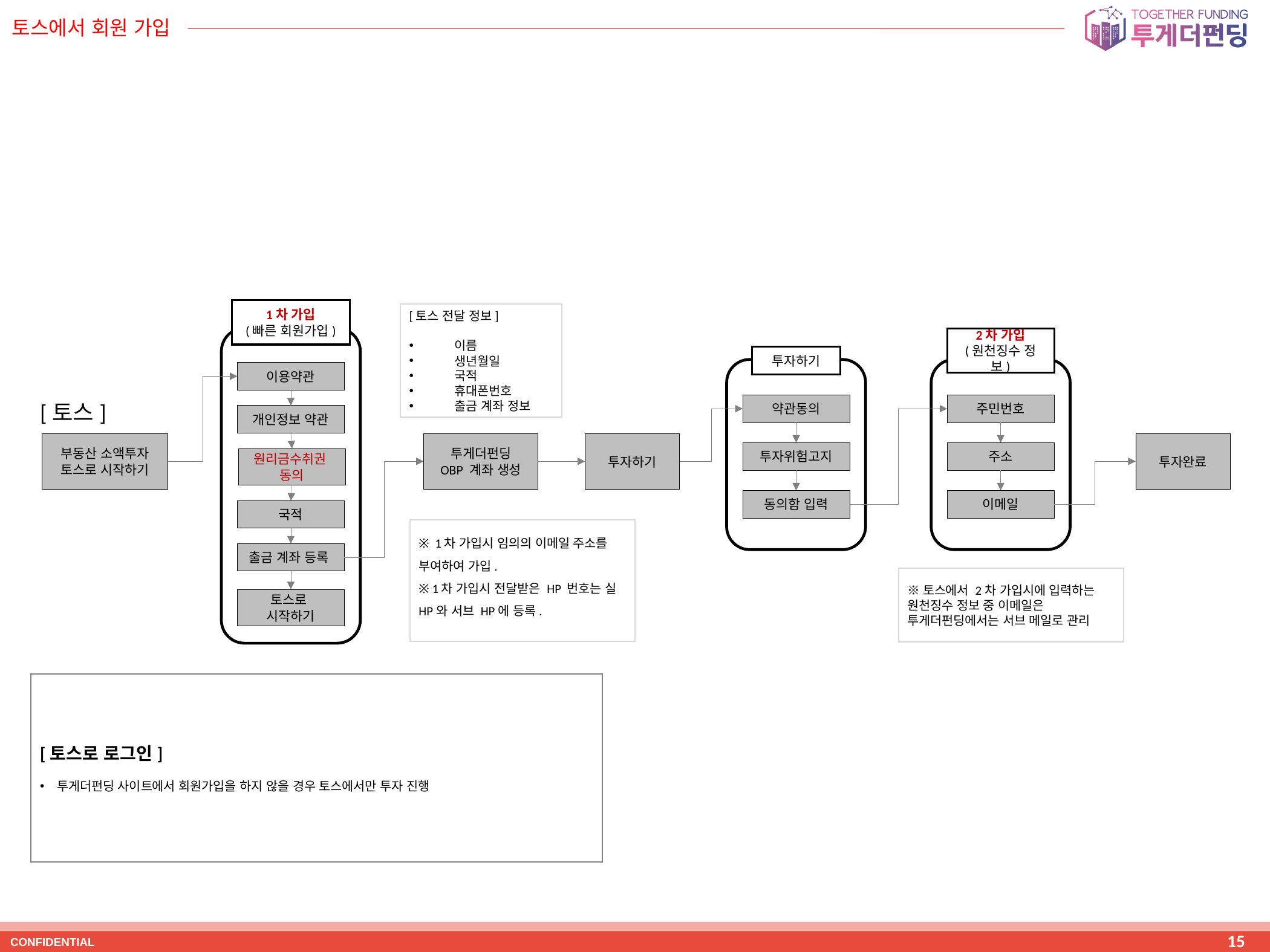

# 토스에서 회원 가입
1차 가입
(빠른 회원가입)
[토스 전달 정보]

이름
생년월일
국적
휴대폰번호
출금 계좌 정보

2차 가입
(원천징수 정보)
투자하기

이용약관
[토스]
약관동의
주민번호
개인정보 약관
부동산 소액투자
토스로 시작하기
투게더펀딩
OBP 계좌 생성
투자하기
투자완료
투자위험고지
주소
원리금수취권
동의
동의함 입력
이메일
국적
※  1차 가입시 임의의 이메일 주소를 부여하여 가입.
※ 1차 가입시 전달받은 HP 번호는 실 HP와 서브 HP에 등록.

출금 계좌 등록
※토스에서 2차 가입시에 입력하는
원천징수 정보 중 이메일은
투게더펀딩에서는 서브 메일로 관리
토스로
시작하기
[토스로 로그인]

투게더펀딩 사이트에서 회원가입을 하지 않을 경우 토스에서만 투자 진행
15